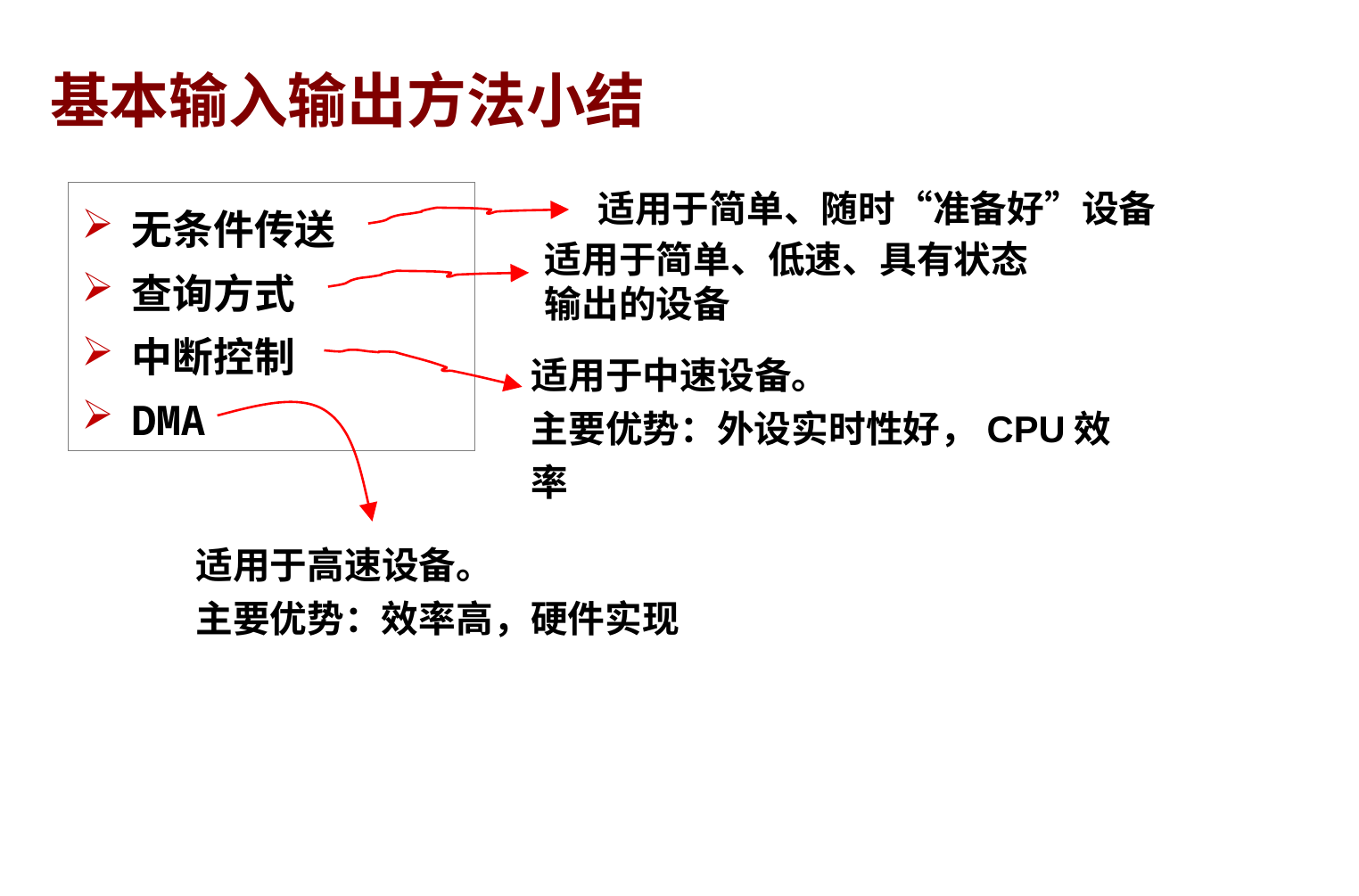

# 基本输入输出方法小结
适用于简单、随时“准备好”设备
无条件传送
查询方式
中断控制
DMA

适用于简单、低速、具有状态输出的设备

适用于中速设备。
主要优势：外设实时性好，CPU效率

适用于高速设备。
主要优势：效率高，硬件实现